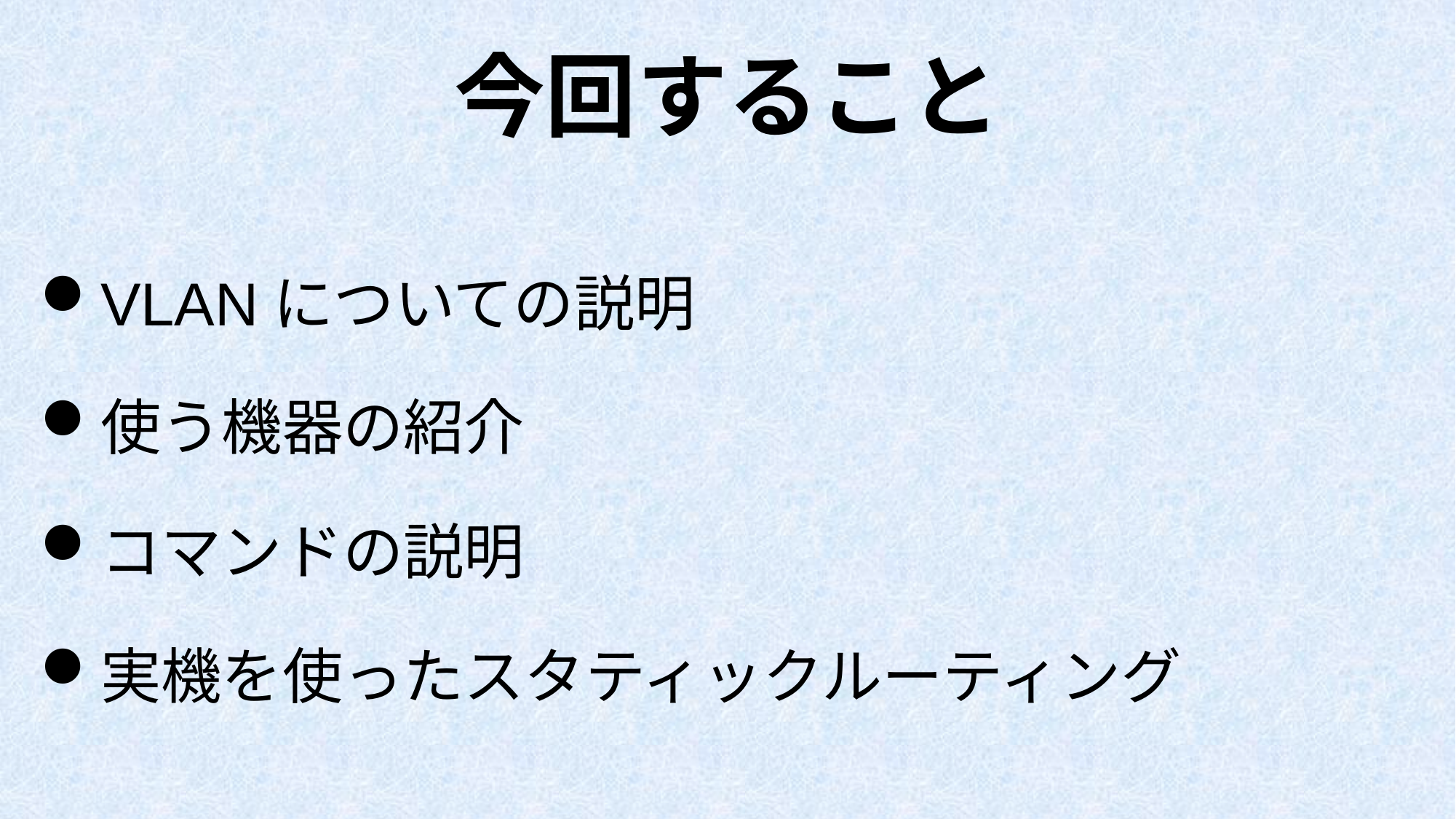

# 今回すること
VLANについての説明
使う機器の紹介
コマンドの説明
実機を使ったスタティックルーティング